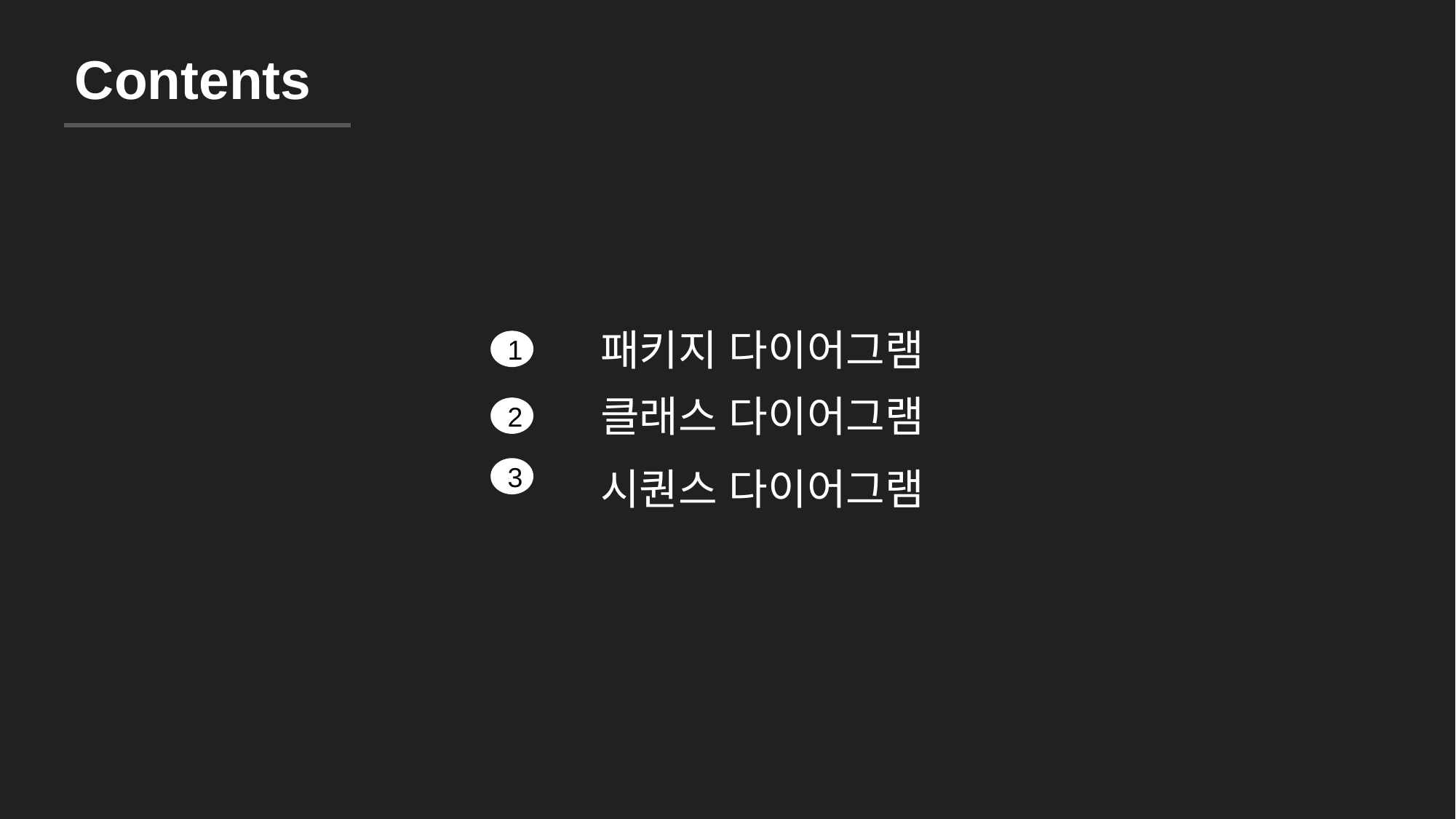

Contents

패키지 다이어그램
1
클래스 다이어그램
2
시퀀스 다이어그램
3